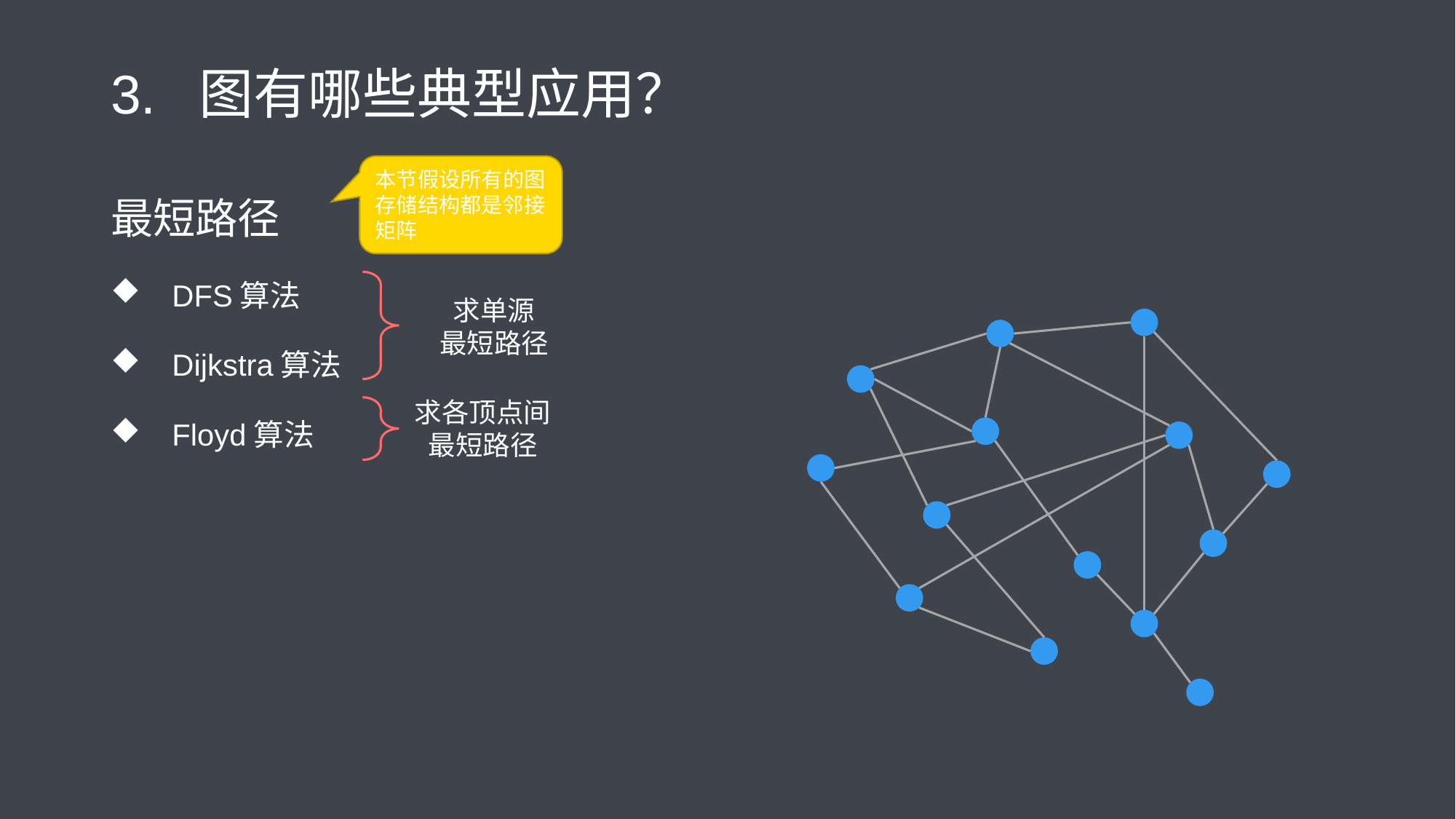

# 图有哪些典型应用？
本节假设所有的图存储结构都是邻接矩阵
最短路径
DFS算法
Dijkstra算法
Floyd算法

求单源
最短路径

求各顶点间
最短路径